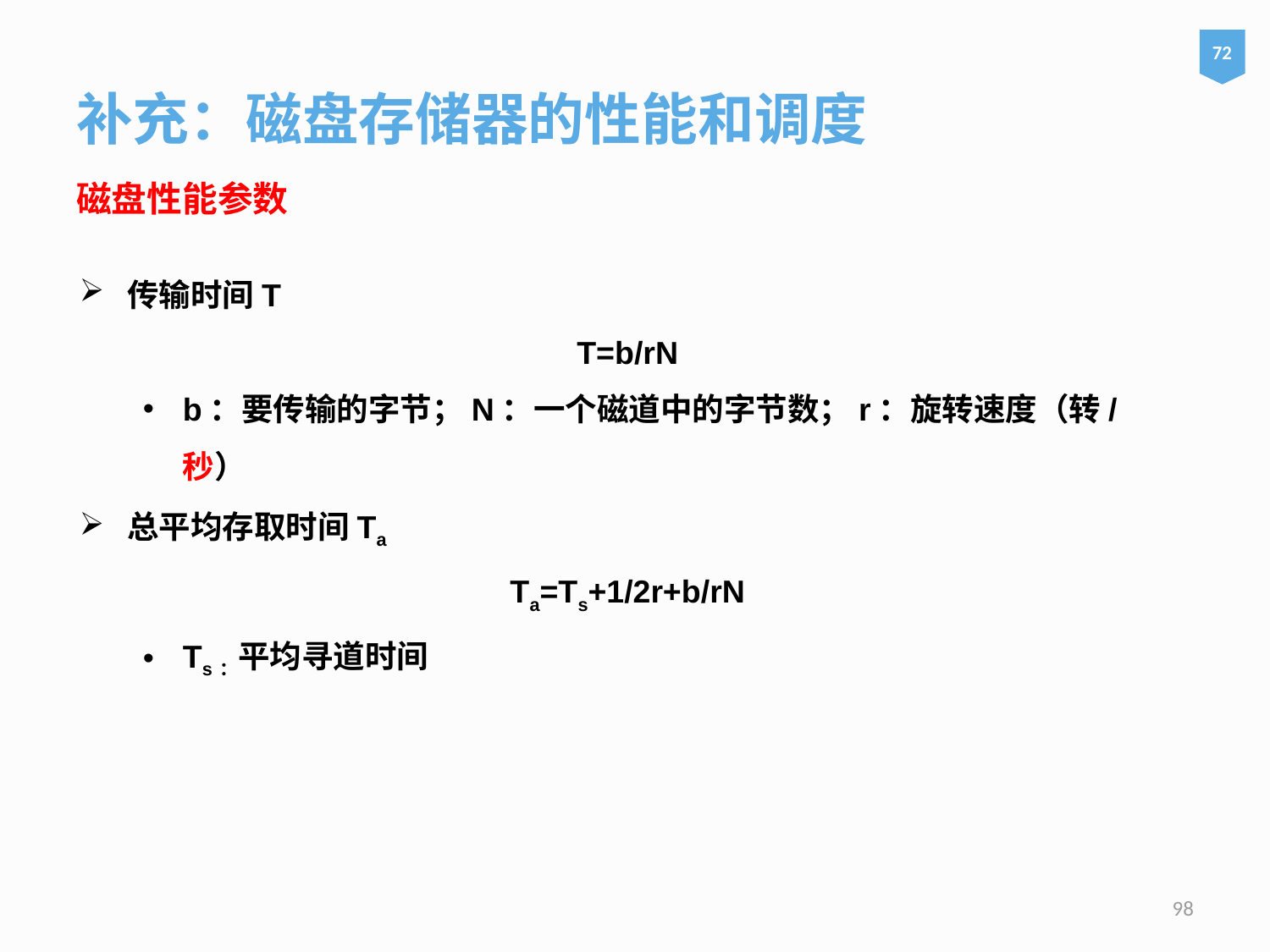

72
补充：磁盘存储器的性能和调度
磁盘性能参数
传输时间T
T=b/rN
b：要传输的字节；N：一个磁道中的字节数；r：旋转速度（转/秒）
总平均存取时间Ta
Ta=Ts+1/2r+b/rN
Ts：平均寻道时间
98